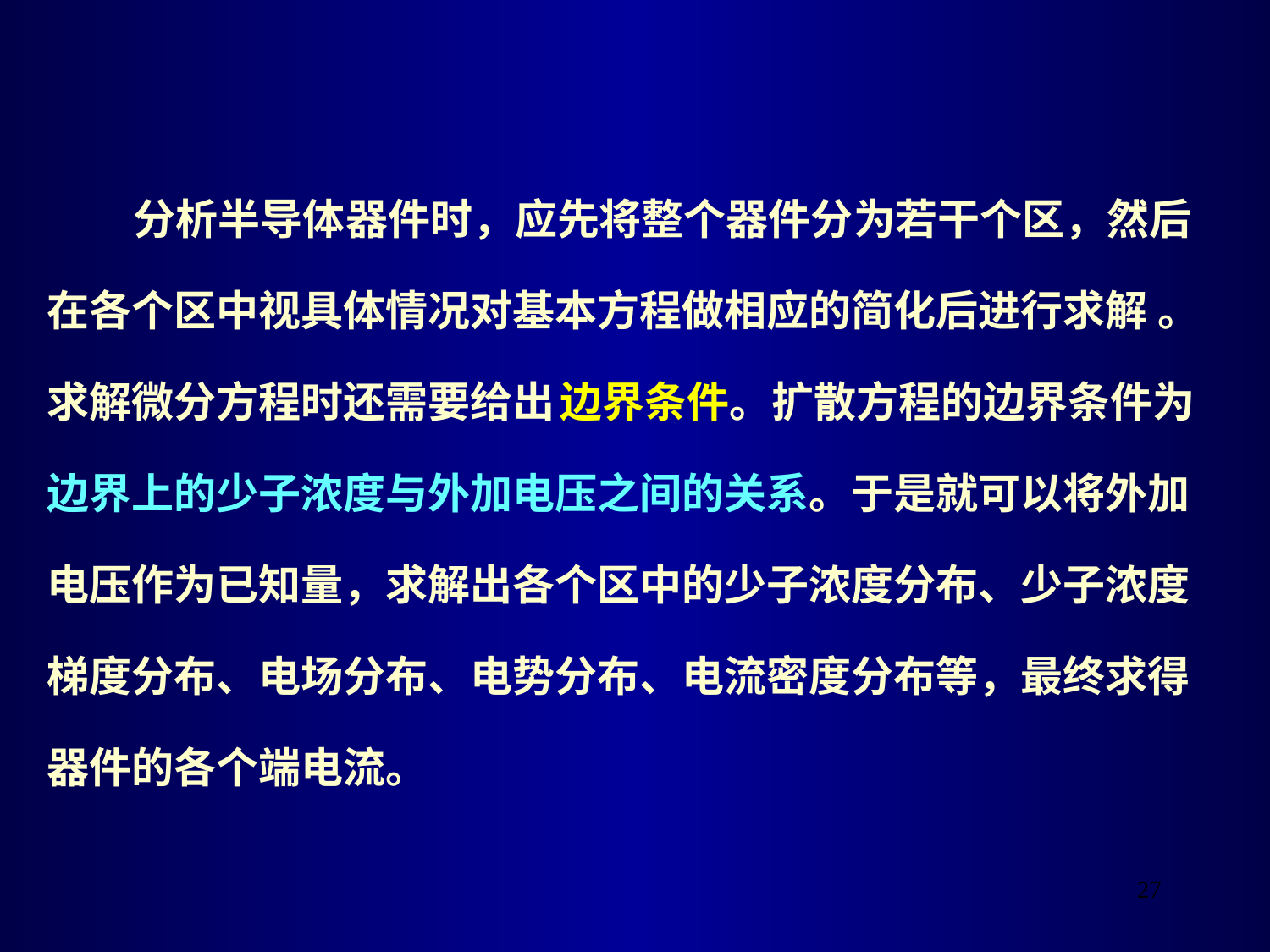

分析半导体器件时，应先将整个器件分为若干个区，然后在各个区中视具体情况对基本方程做相应的简化后进行求解 。求解微分方程时还需要给出 边界条件。扩散方程的边界条件为边界上的少子浓度与外加电压之间的关系。于是就可以将外加电压作为已知量，求解出各个区中的少子浓度分布、少子浓度梯度分布、电场分布、电势分布、电流密度分布等，最终求得器件的各个端电流。

27